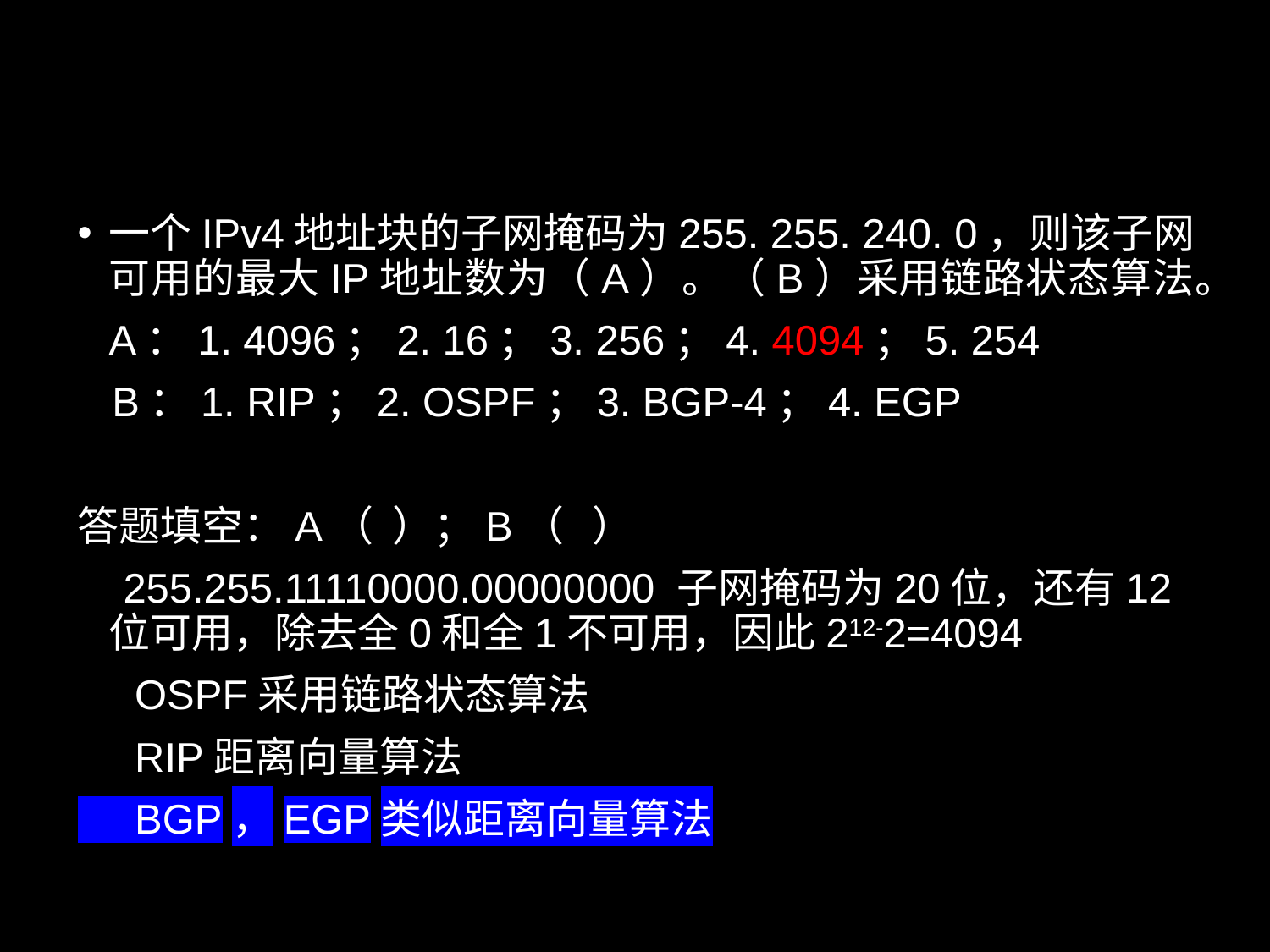

一个IPv4地址块的子网掩码为255. 255. 240. 0，则该子网可用的最大IP地址数为（A）。（B）采用链路状态算法。
	A：1. 4096；2. 16；3. 256；4. 4094；5. 254
   B：1. RIP；2. OSPF；3. BGP-4；4. EGP

答题填空：A（  ）；B（   ）
    255.255.11110000.00000000 子网掩码为20位，还有12位可用，除去全0和全1不可用，因此212-2=4094
     OSPF采用链路状态算法
     RIP距离向量算法
     BGP，EGP类似距离向量算法